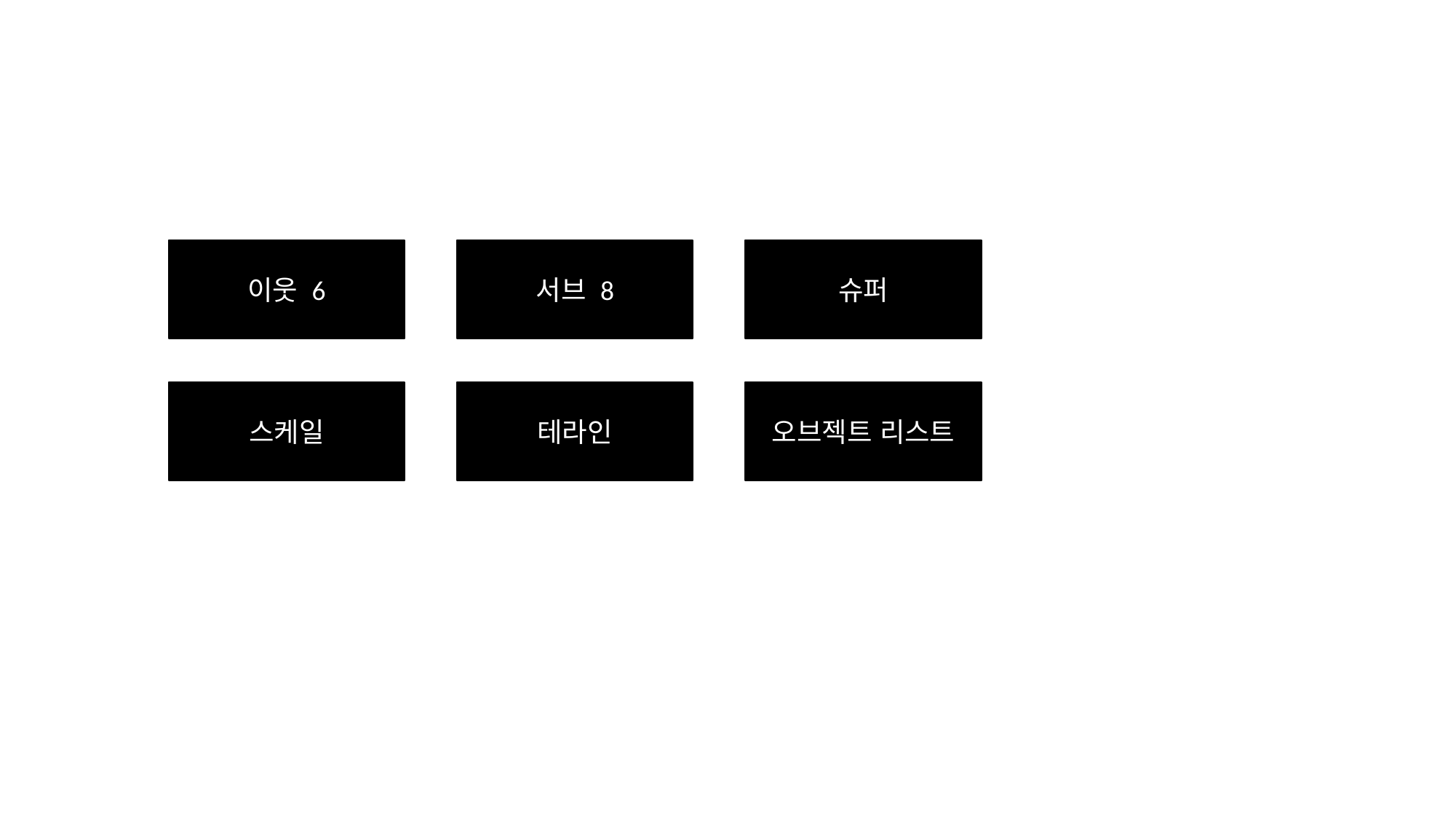

이웃 6
서브 8
슈퍼
스케일
테라인
오브젝트 리스트